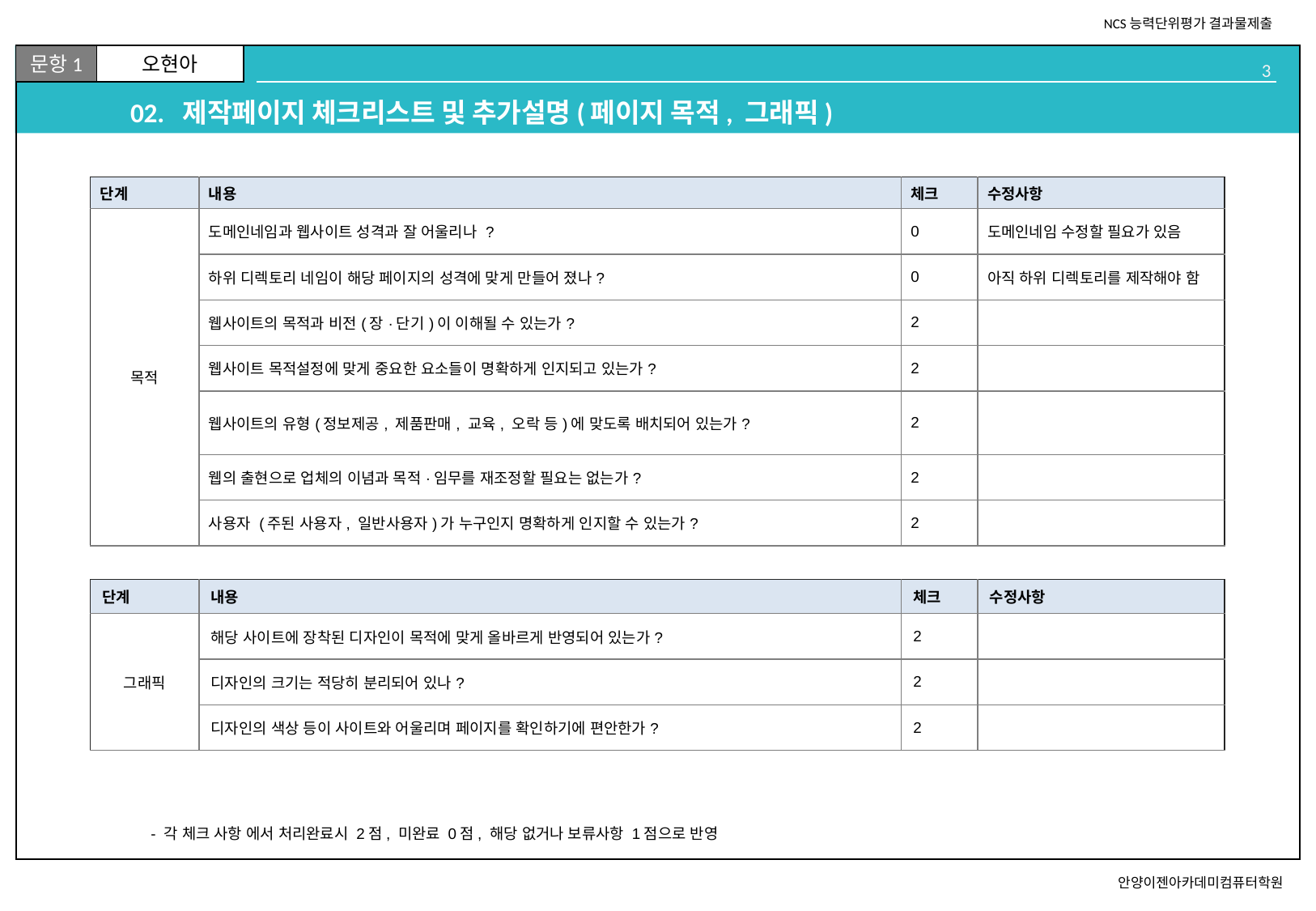

# 02.  제작페이지 체크리스트 및 추가설명(페이지 목적, 그래픽)
| 단계 | 내용 | 체크 | 수정사항 |
| --- | --- | --- | --- |
| 목적 | 도메인네임과 웹사이트 성격과 잘 어울리나 ? | 0 | 도메인네임 수정할 필요가 있음 |
|  | 하위 디렉토리 네임이 해당 페이지의 성격에 맞게 만들어 졌나? | 0 | 아직 하위 디렉토리를 제작해야 함 |
|  | 웹사이트의 목적과 비전(장·단기)이 이해될 수 있는가? | 2 |  |
|  | 웹사이트 목적설정에 맞게 중요한 요소들이 명확하게 인지되고 있는가? | 2 |  |
|  | 웹사이트의 유형(정보제공, 제품판매, 교육, 오락 등)에 맞도록 배치되어 있는가? | 2 |  |
|  | 웹의 출현으로 업체의 이념과 목적·임무를 재조정할 필요는 없는가? | 2 |  |
|  | 사용자 (주된 사용자, 일반사용자)가 누구인지 명확하게 인지할 수 있는가? | 2 |  |
| 단계 | 내용 | 체크 | 수정사항 |
| --- | --- | --- | --- |
| 그래픽 | 해당 사이트에 장착된 디자인이 목적에 맞게 올바르게 반영되어 있는가? | 2 |  |
|  | 디자인의 크기는 적당히 분리되어 있나? | 2 |  |
|  | 디자인의 색상 등이 사이트와 어울리며 페이지를 확인하기에 편안한가? | 2 |  |
- 각 체크 사항 에서 처리완료시 2점, 미완료 0점, 해당 없거나 보류사항 1점으로 반영